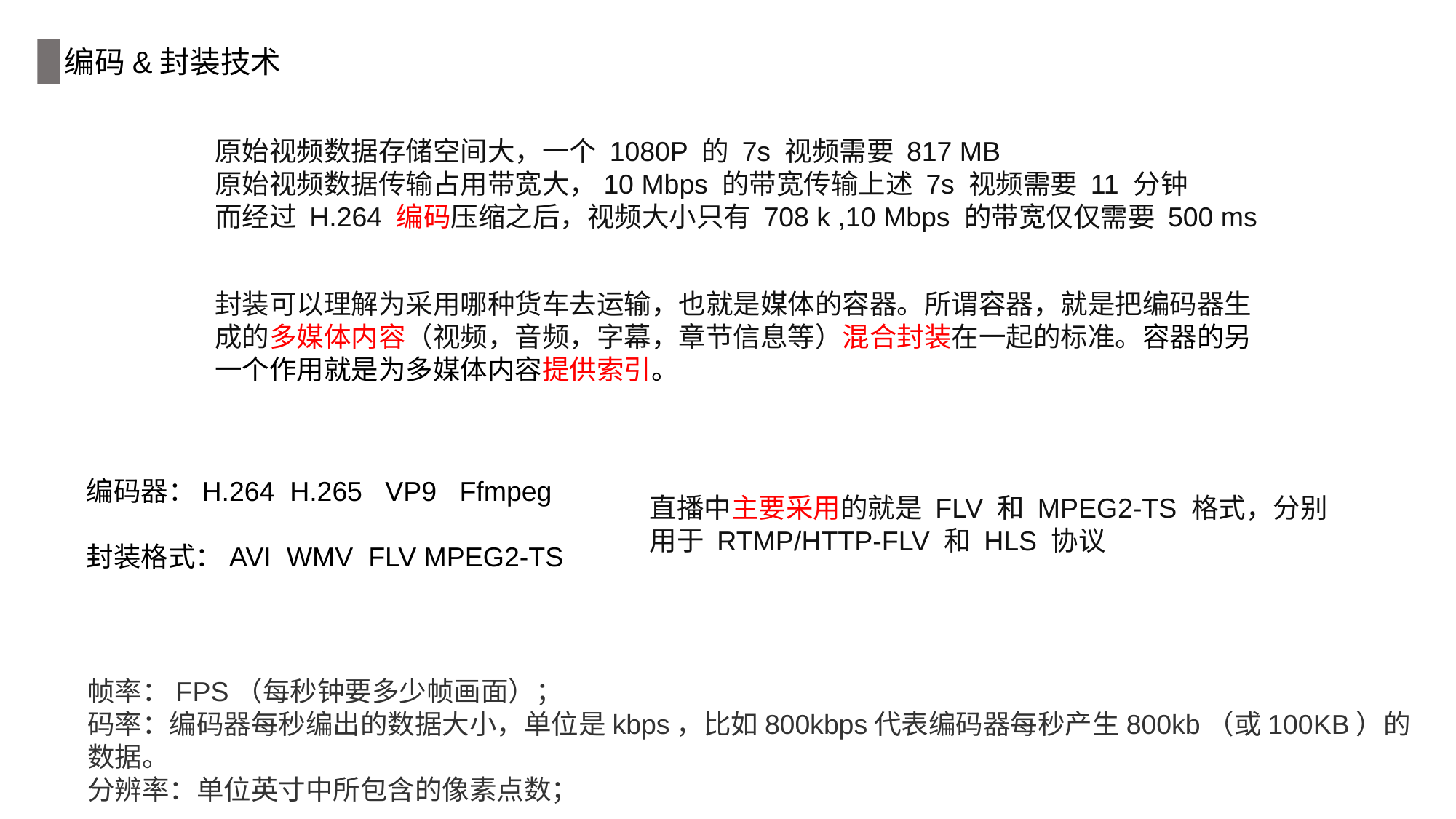

编码&封装技术

原始视频数据存储空间大，一个 1080P 的 7s 视频需要 817 MB
原始视频数据传输占用带宽大，10 Mbps 的带宽传输上述 7s 视频需要 11 分钟
而经过 H.264 编码压缩之后，视频大小只有 708 k ,10 Mbps 的带宽仅仅需要 500 ms
封装可以理解为采用哪种货车去运输，也就是媒体的容器。所谓容器，就是把编码器生成的多媒体内容（视频，音频，字幕，章节信息等）混合封装在一起的标准。容器的另一个作用就是为多媒体内容提供索引。
编码器：H.264  H.265   VP9   Ffmpeg

封装格式：AVI  WMV  FLV MPEG2-TS
直播中主要采用的就是 FLV 和 MPEG2-TS 格式，分别用于 RTMP/HTTP-FLV 和 HLS 协议
帧率：FPS（每秒钟要多少帧画面）；
码率：编码器每秒编出的数据大小，单位是kbps，比如800kbps代表编码器每秒产生800kb（或100KB）的数据。
分辨率：单位英寸中所包含的像素点数；